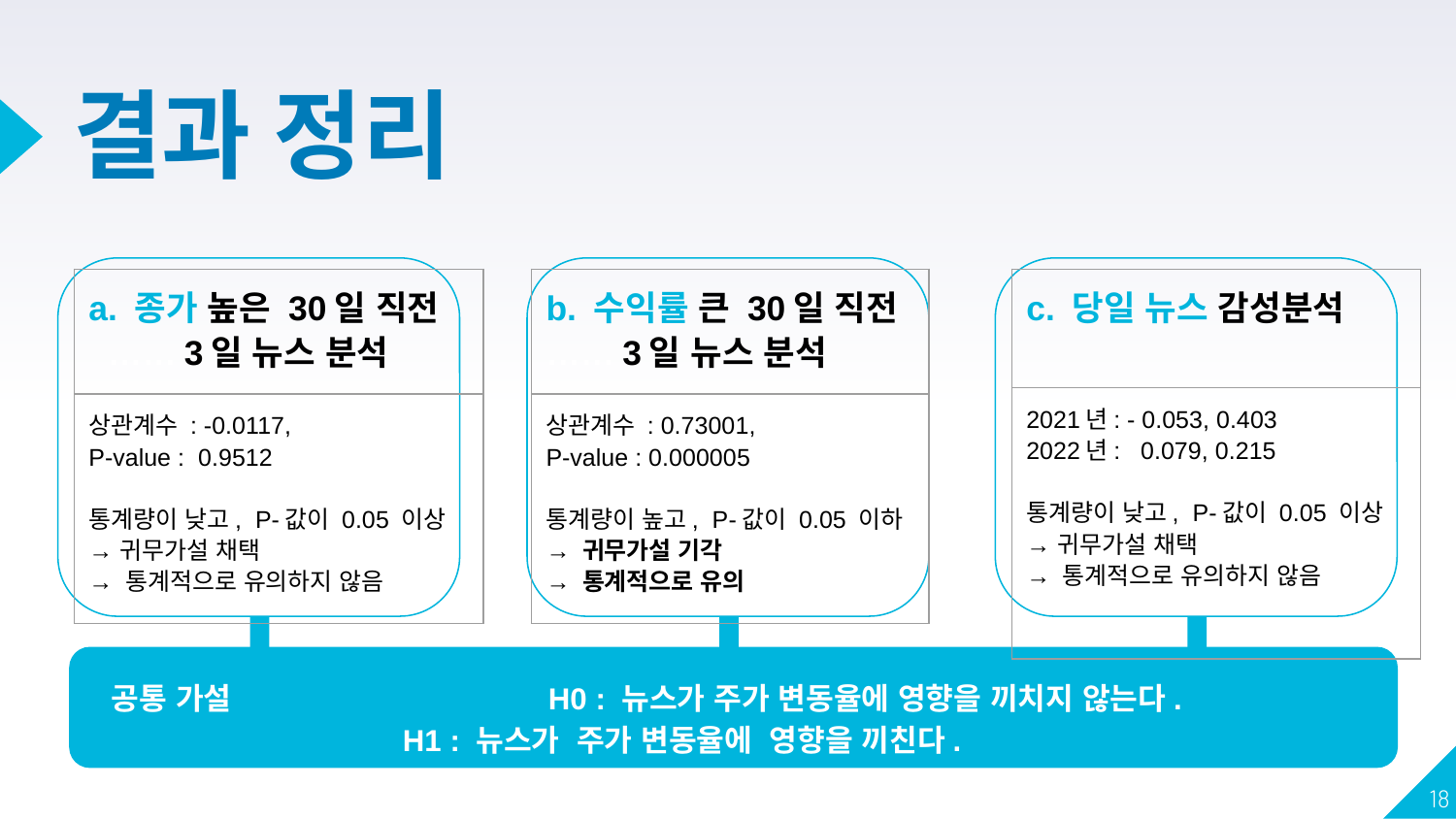

# 결과 정리

| a. 종가 높은 30일 직전 ……3일 뉴스 분석 |
| --- |
| 상관계수 : -0.0117, P-value : 0.9512 통계량이 낮고, P-값이 0.05 이상 → 귀무가설 채택 → 통계적으로 유의하지 않음 |
| b. 수익률 큰 30일 직전 ……3일 뉴스 분석 |
| --- |
| 상관계수 : 0.73001, P-value : 0.000005 통계량이 높고, P-값이 0.05 이하 → 귀무가설 기각 → 통계적으로 유의 |
| c. 당일 뉴스 감성분석 |
| --- |
| 2021년: - 0.053, 0.403 2022년: 0.079, 0.215 통계량이 낮고, P-값이 0.05 이상 → 귀무가설 채택 → 통계적으로 유의하지 않음 |

공통 가설			H0 : 뉴스가 주가 변동율에 영향을 끼치지 않는다.
H1 : 뉴스가  주가 변동율에  영향을 끼친다.
18